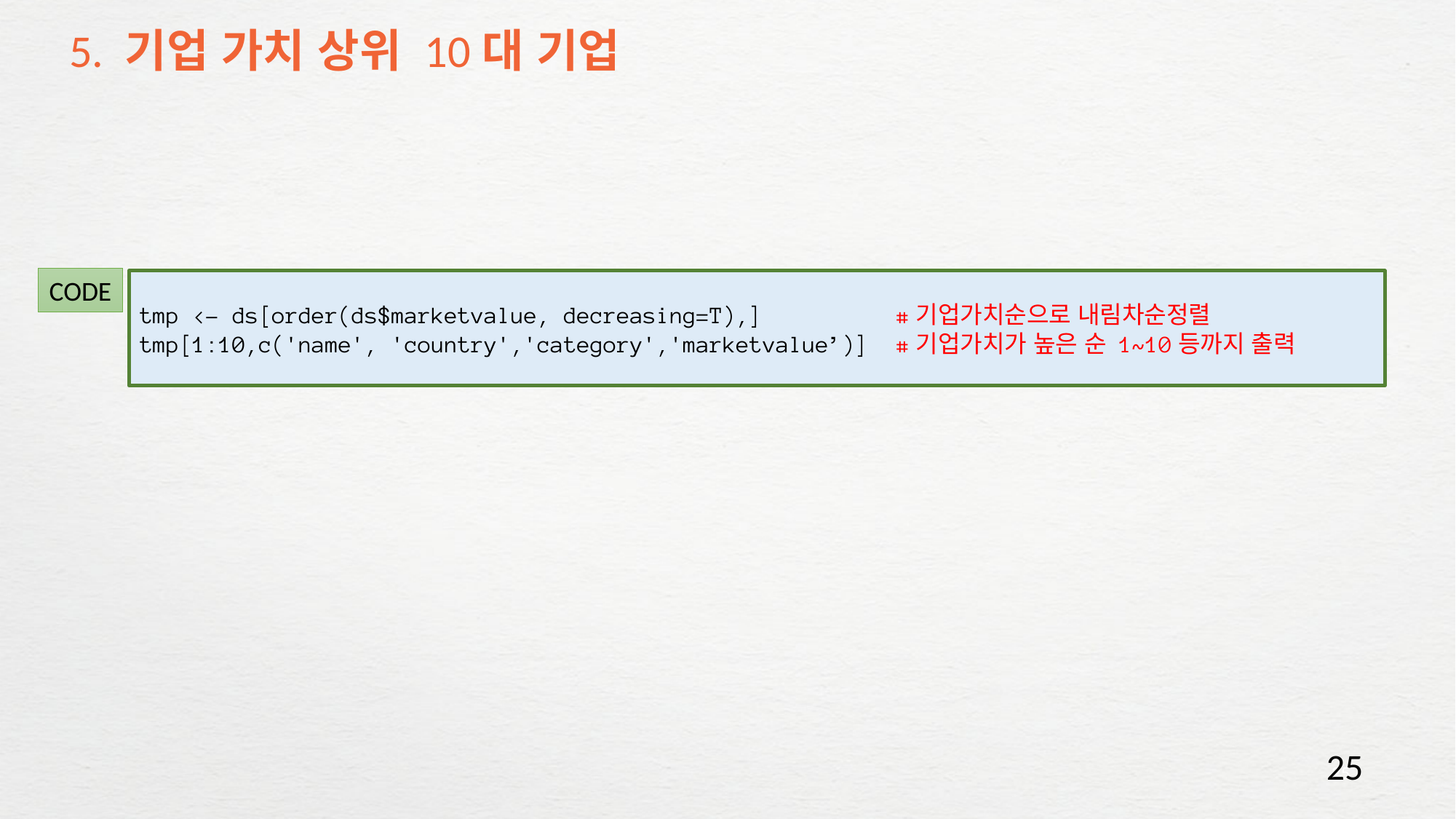

# 5. 기업 가치 상위 10대 기업

CODE
tmp <- ds[order(ds$marketvalue, decreasing=T),]          #기업가치순으로 내림차순정렬
tmp[1:10,c('name', 'country','category','marketvalue’)]  #기업가치가 높은 순 1~10등까지 출력
25
25